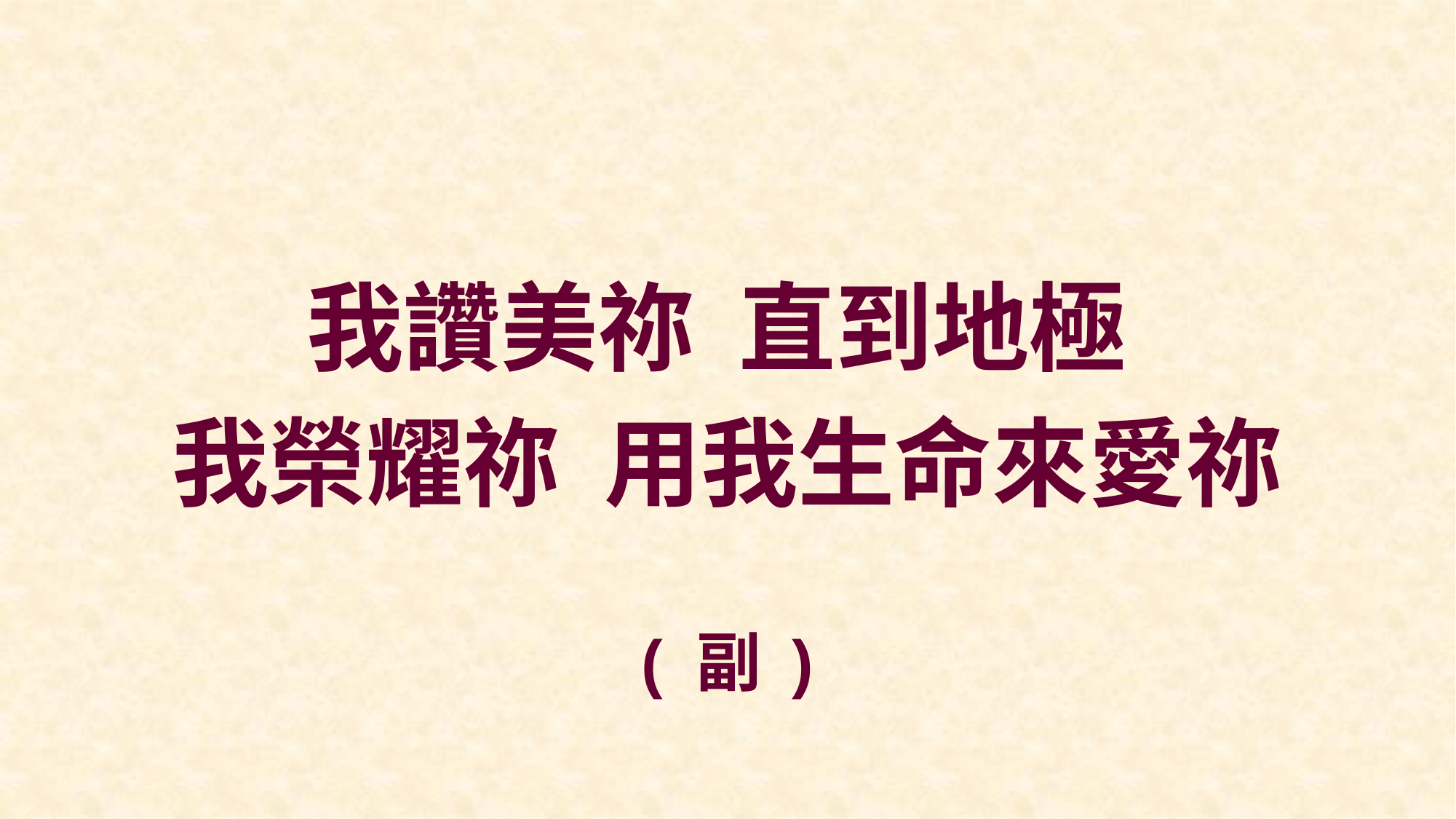

我讚美祢  直到地極
我榮耀祢  用我生命來愛祢
( 副 )